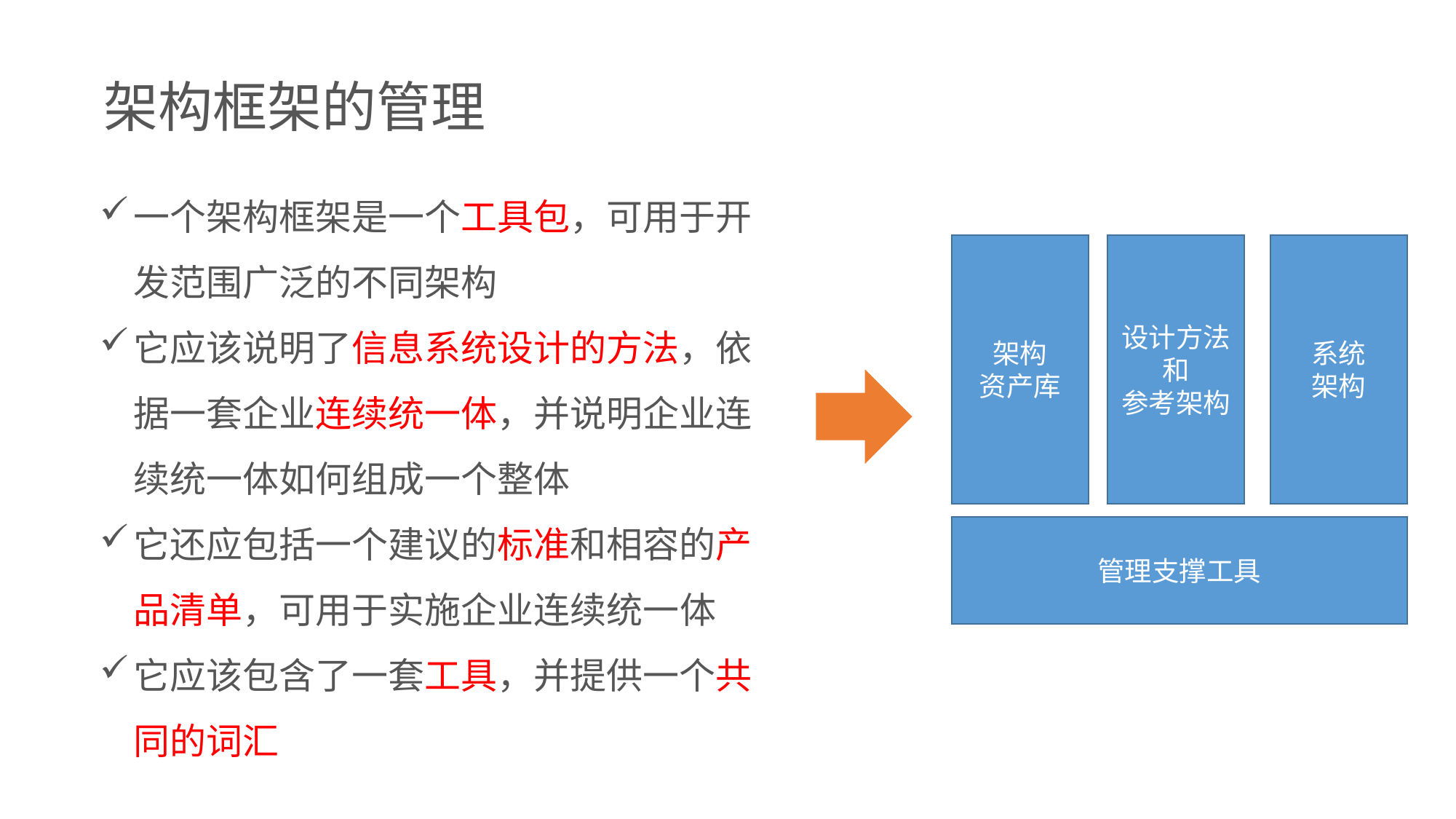

架构框架的管理
一个架构框架是一个工具包，可用于开发范围广泛的不同架构
它应该说明了信息系统设计的方法，依据一套企业连续统一体，并说明企业连续统一体如何组成一个整体
它还应包括一个建议的标准和相容的产品清单，可用于实施企业连续统一体
它应该包含了一套工具，并提供一个共同的词汇
架构
资产库
设计方法和
参考架构
系统
架构

管理支撑工具